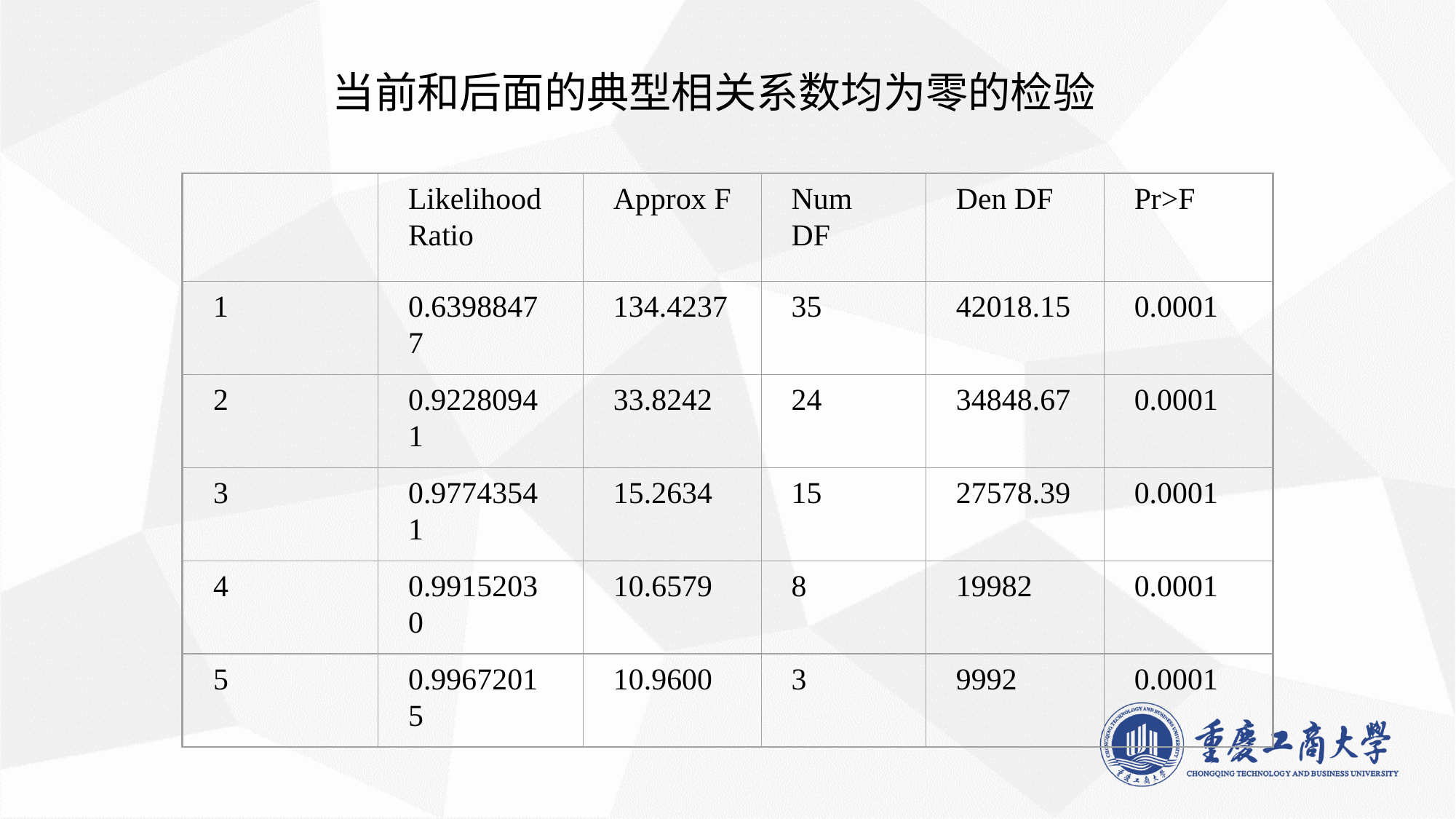

当前和后面的典型相关系数均为零的检验

LikelihoodRatio

Approx F

Num DF

Den DF

Pr>F

1

0.63988477

134.4237

35

42018.15

0.0001

2

0.92280941

33.8242

24

34848.67

0.0001

3

0.97743541

15.2634

15

27578.39

0.0001

4

0.99152030

10.6579

8

19982

0.0001

5

0.99672015

10.9600

3

9992

0.0001